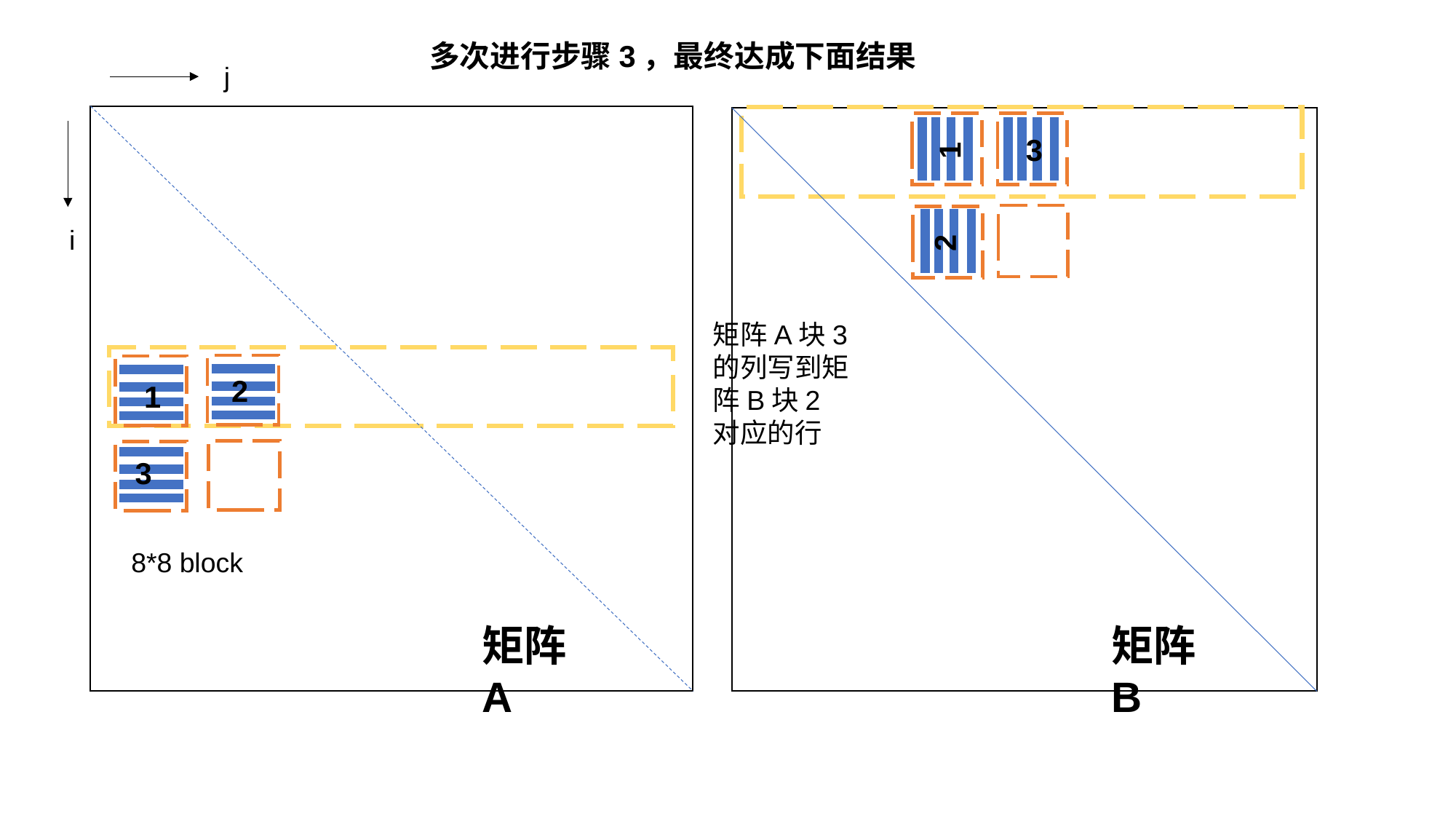

多次进行步骤3，最终达成下面结果
j

1
3
2
i
矩阵A块3的列写到矩阵B块2对应的行

2
1

3
8*8 block
矩阵A
矩阵B